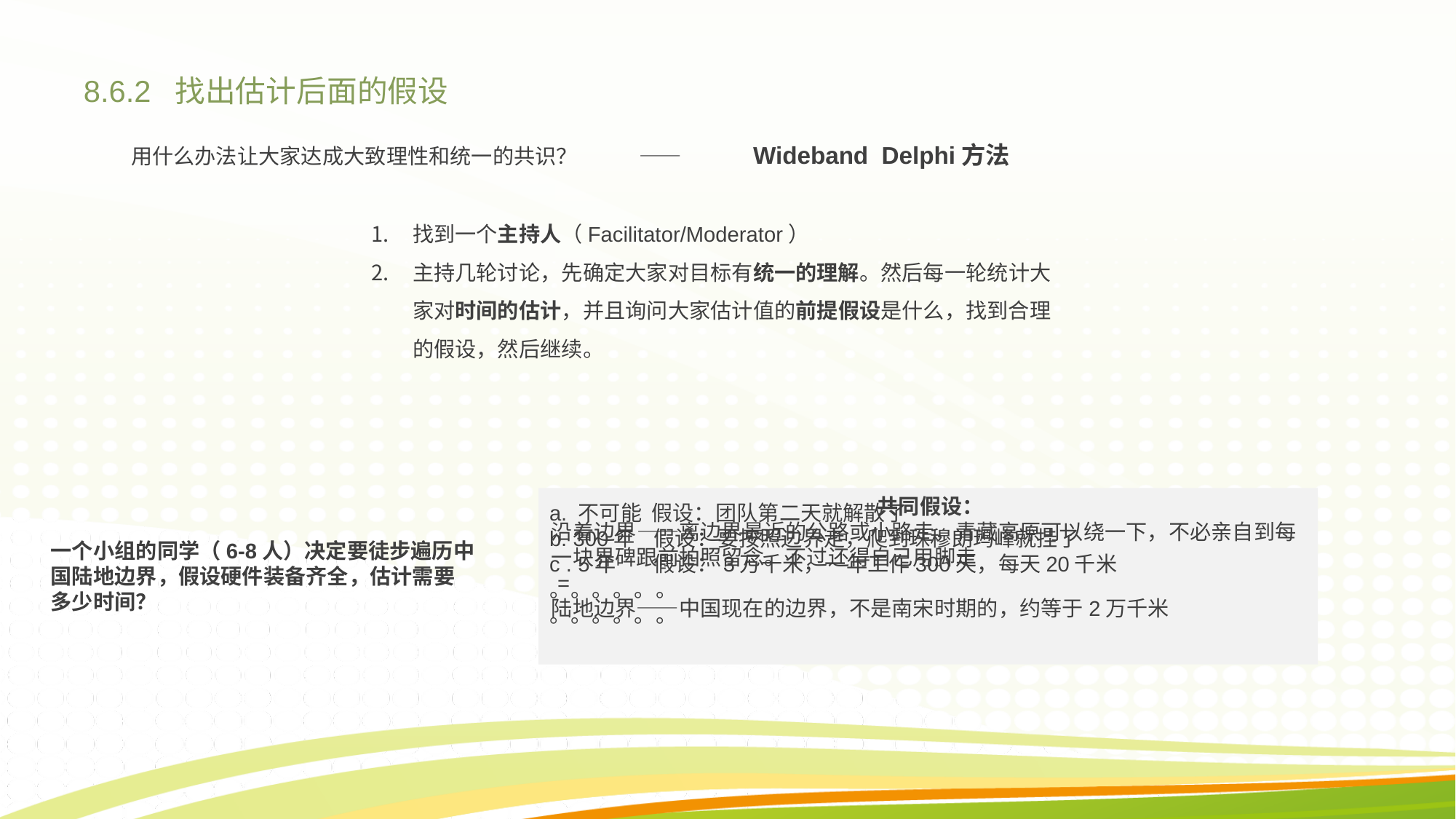

# 8.6.2  找出估计后面的假设
用什么办法让大家达成大致理性和统一的共识？             ——              Wideband  Delphi方法
找到一个主持人（Facilitator/Moderator）
主持几轮讨论，先确定大家对目标有统一的理解。然后每一轮统计大家对时间的估计，并且询问大家估计值的前提假设是什么，找到合理的假设，然后继续。
a. 不可能  假设：团队第二天就解散了
b. 300年    假设：要按照边界走，爬到珠穆朗玛峰就挂了
c . 5年        假设：3万千米，一年工作300天，每天20千米
。。。。。。
。。。。。。

共同假设：
沿着边界——离边界最近的公路或小路走，青藏高原可以绕一下，不必亲自到每一块界碑跟前拍照留念。不过还得自己用脚走
 =
陆地边界——中国现在的边界，不是南宋时期的，约等于2万千米

一个小组的同学（6-8人）决定要徒步遍历中国陆地边界，假设硬件装备齐全，估计需要多少时间？